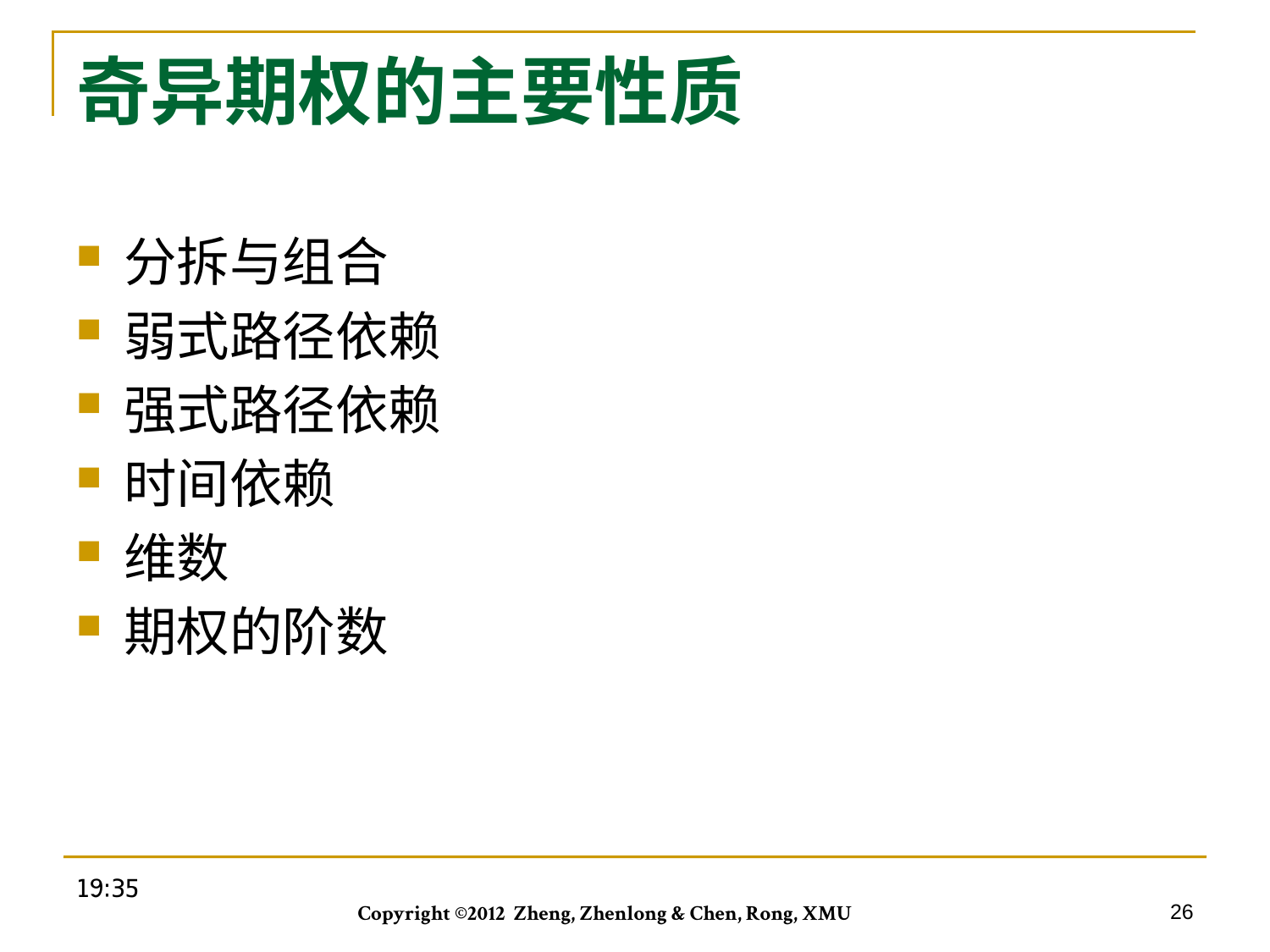

# 奇异期权的主要性质
分拆与组合
弱式路径依赖
强式路径依赖
时间依赖
维数
期权的阶数

19:35
26
Copyright ©2012  Zheng, Zhenlong & Chen, Rong, XMU